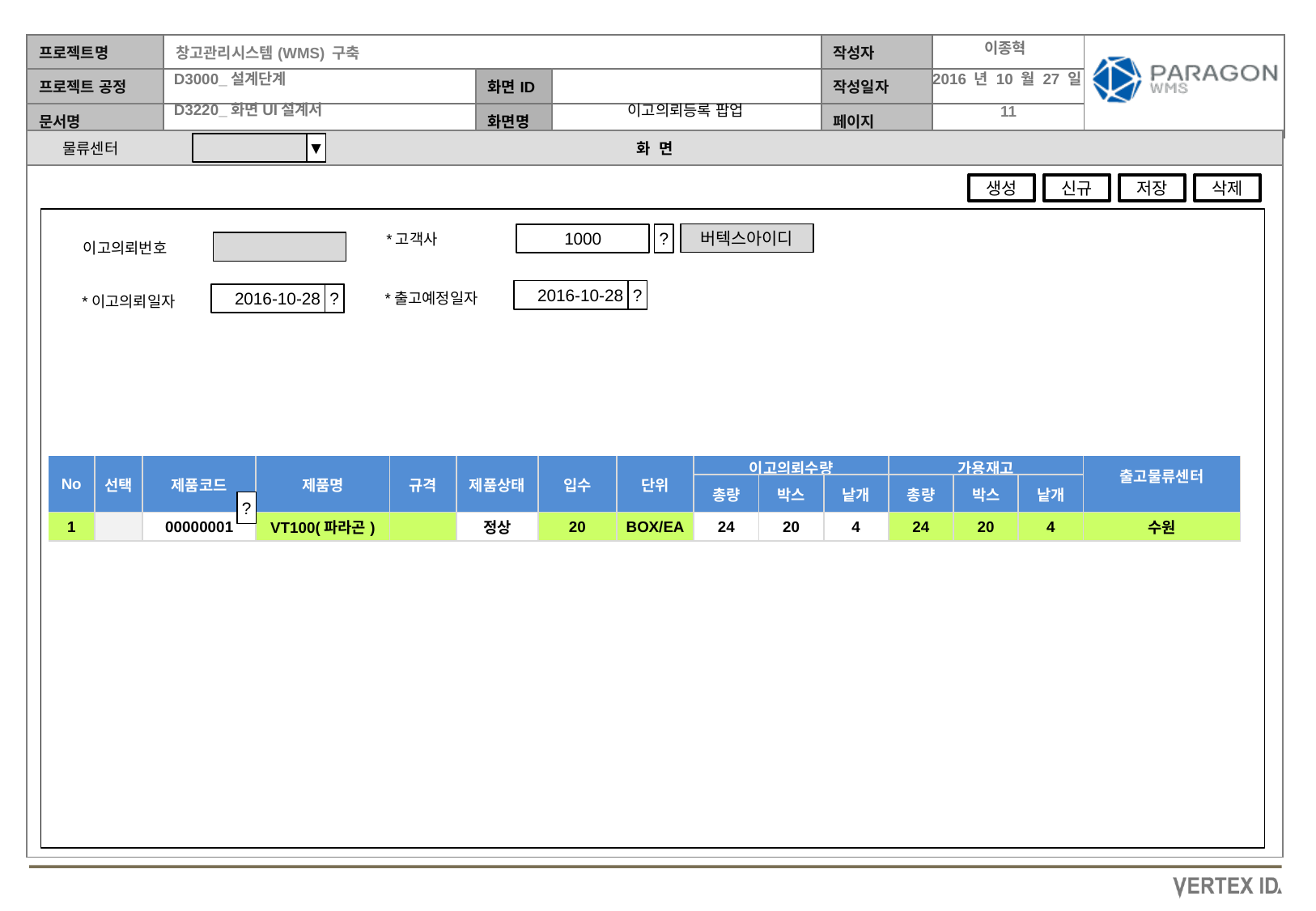

이종혁
2016 년 10 월 27 일
이고의뢰등록 팝업
물류센터

▼
생성
신규
저장
삭제

*고객사
1000
버텍스아이디
?

이고의뢰번호
2016-10-28
?
*출고예정일자
2016-10-28
?
*이고의뢰일자
| No | 선택 | 제품코드 | 제품명 | 규격 | 제품상태 | 입수 | 단위 | 이고의뢰수량 |  |  | 가용재고 |  |  | 출고물류센터 |
| --- | --- | --- | --- | --- | --- | --- | --- | --- | --- | --- | --- | --- | --- | --- |
|  |  |  |  |  |  |  |  | 총량 | 박스 | 낱개 | 총량 | 박스 | 낱개 |  |
| 1 |  | 00000001 | VT100(파라곤) |  | 정상 | 20 | BOX/EA | 24 | 20 | 4 | 24 | 20 | 4 | 수원 |
?